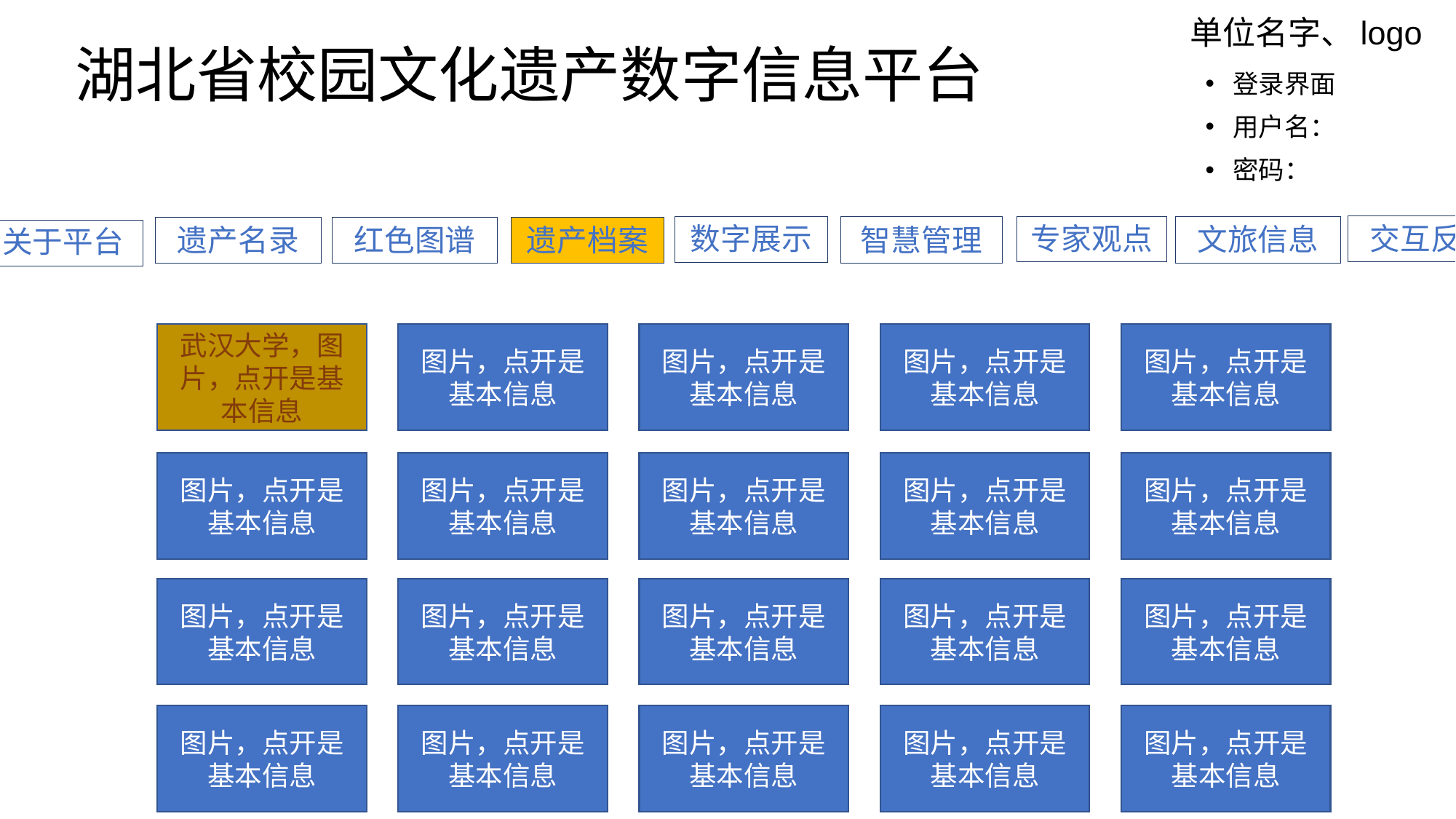

单位名字、logo
湖北省校园文化遗产数字信息平台
登录界面
用户名：
密码：
交互反馈
专家观点
文旅信息
数字展示
智慧管理
遗产名录
红色图谱
遗产档案
关于平台
武汉大学，图片，点开是基本信息
图片，点开是基本信息
图片，点开是基本信息
图片，点开是基本信息
图片，点开是基本信息
图片，点开是基本信息
图片，点开是基本信息
图片，点开是基本信息
图片，点开是基本信息
图片，点开是基本信息
图片，点开是基本信息
图片，点开是基本信息
图片，点开是基本信息
图片，点开是基本信息
图片，点开是基本信息
图片，点开是基本信息
图片，点开是基本信息
图片，点开是基本信息
图片，点开是基本信息
图片，点开是基本信息